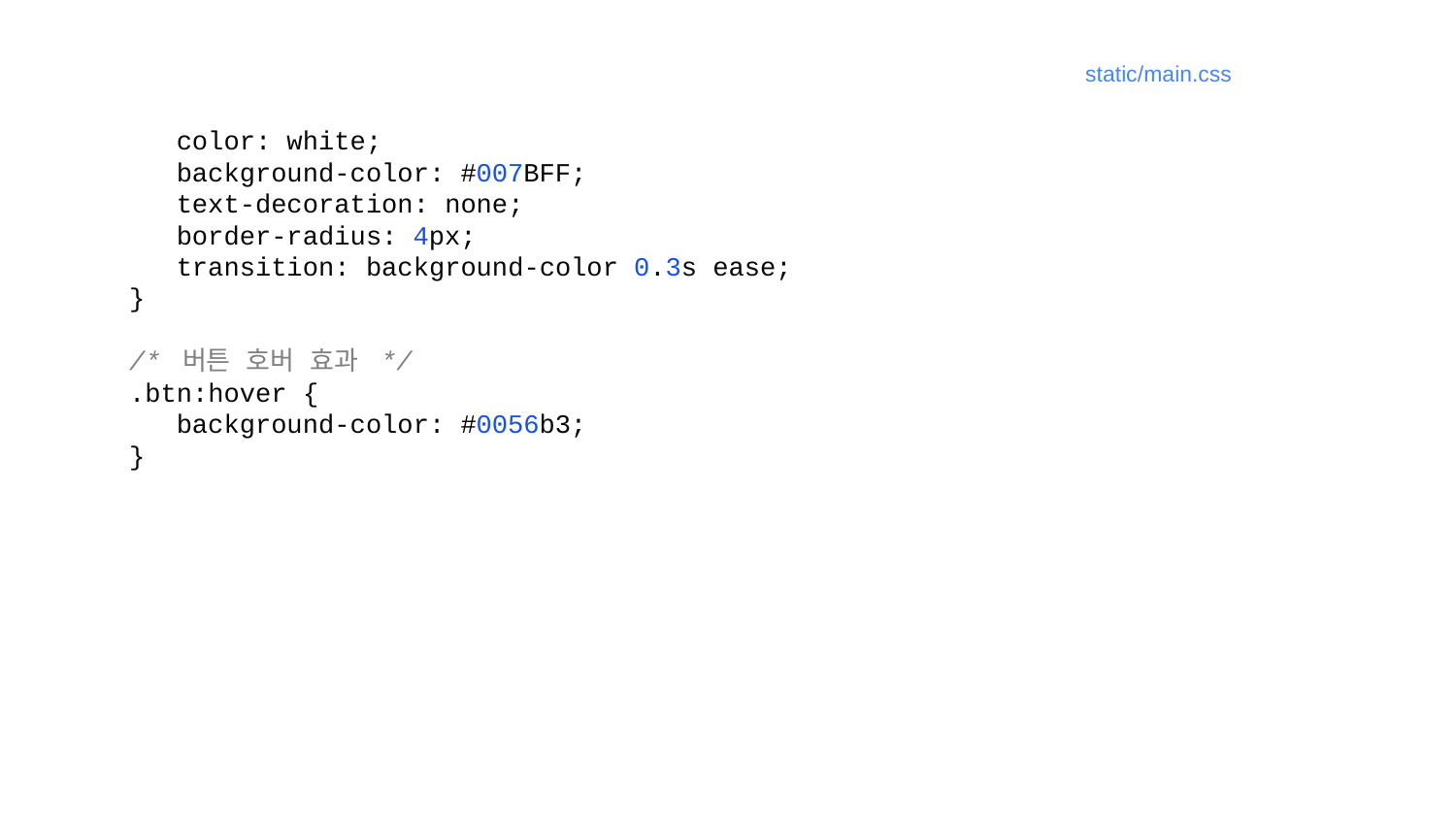

static/main.css

   color: white;
   background-color: #007BFF;
   text-decoration: none;
   border-radius: 4px;
   transition: background-color 0.3s ease;
}

/* 버튼 호버 효과 */
.btn:hover {
   background-color: #0056b3;
}